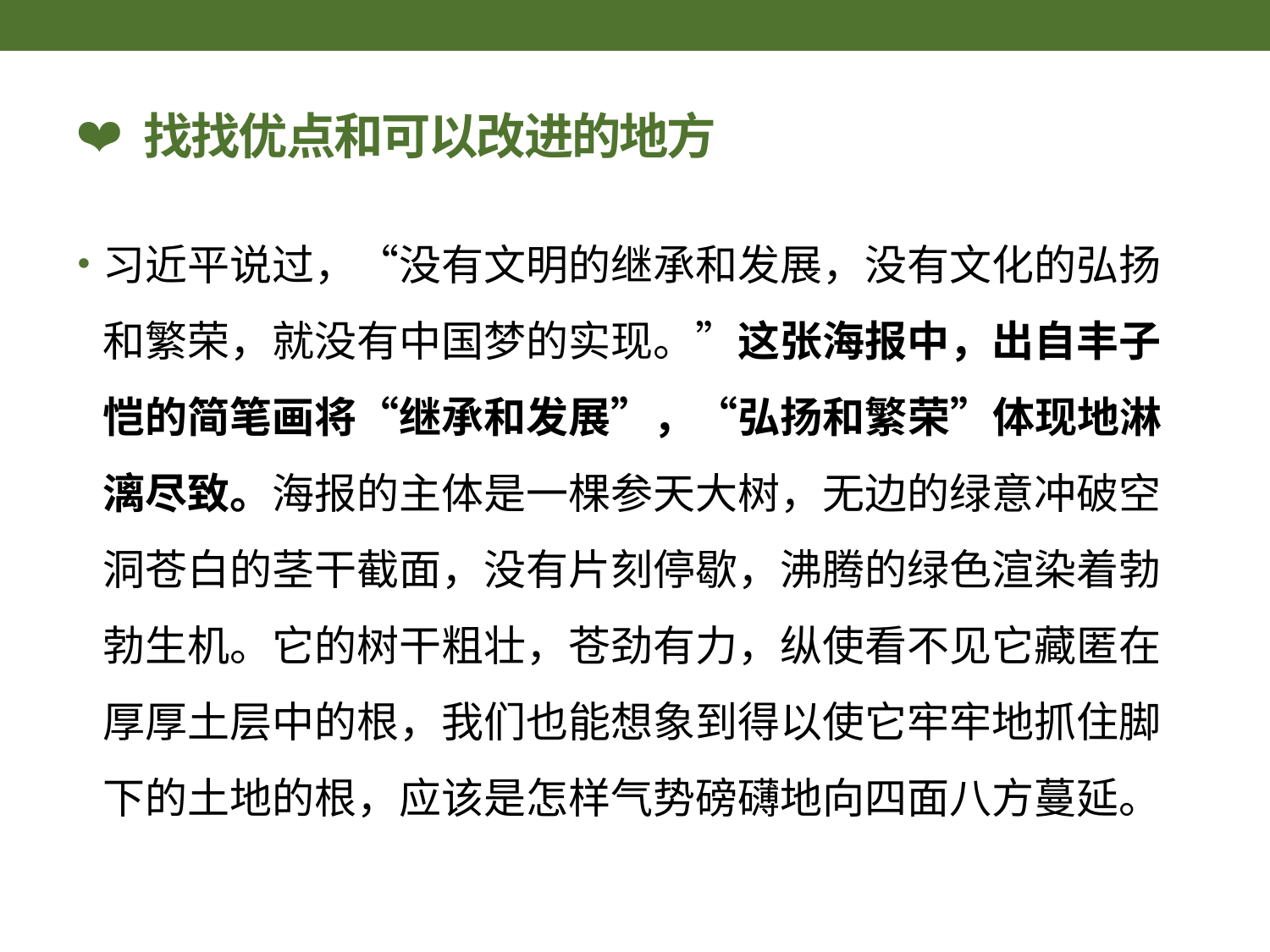

# ❤ 找找优点和可以改进的地方
习近平说过，“没有文明的继承和发展，没有文化的弘扬和繁荣，就没有中国梦的实现。”这张海报中，出自丰子恺的简笔画将“继承和发展”，“弘扬和繁荣”体现地淋漓尽致。海报的主体是一棵参天大树，无边的绿意冲破空洞苍白的茎干截面，没有片刻停歇，沸腾的绿色渲染着勃勃生机。它的树干粗壮，苍劲有力，纵使看不见它藏匿在厚厚土层中的根，我们也能想象到得以使它牢牢地抓住脚下的土地的根，应该是怎样气势磅礴地向四面八方蔓延。